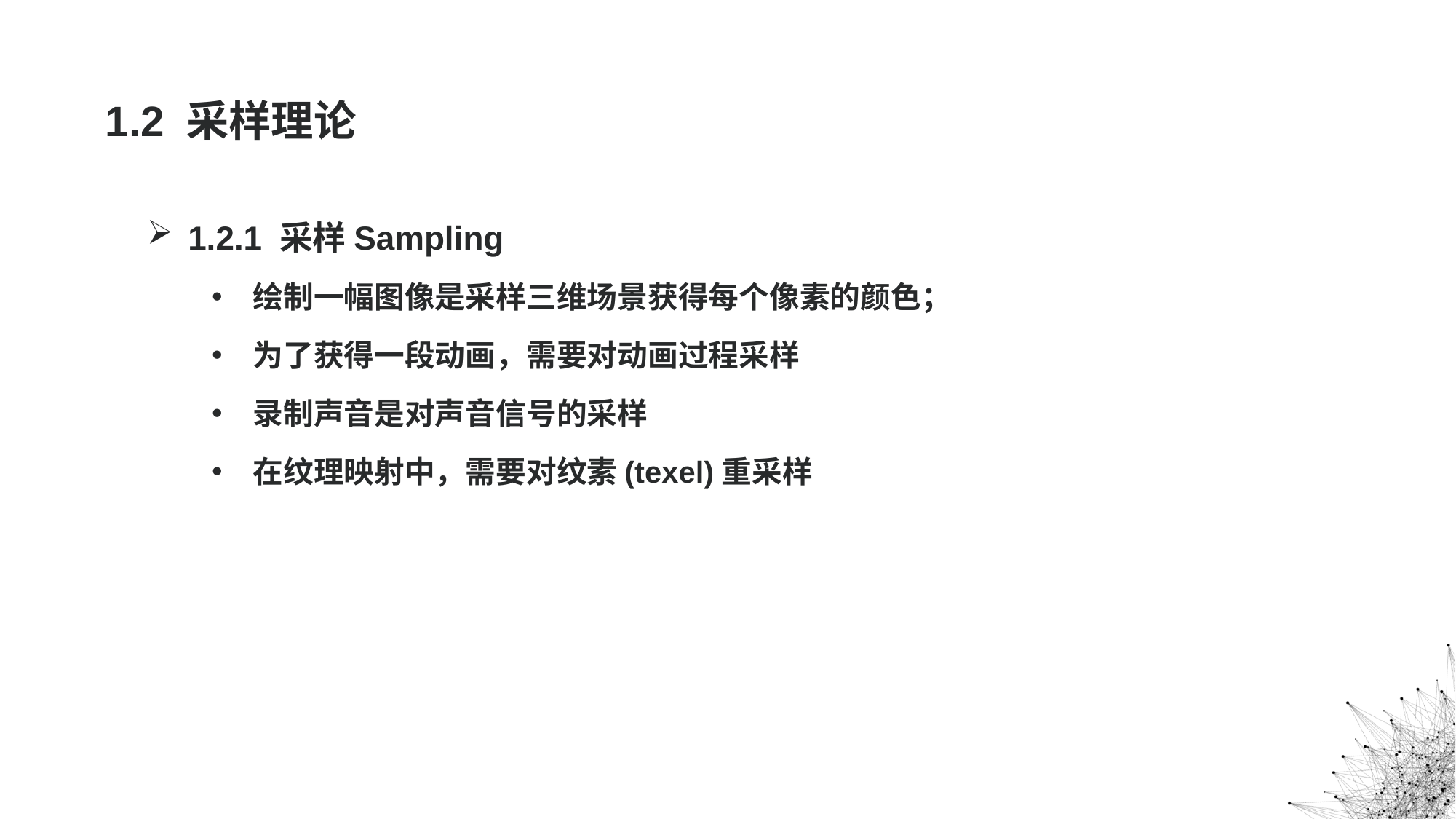

# 1.2 采样理论
1.2.1 采样Sampling
绘制一幅图像是采样三维场景获得每个像素的颜色；
为了获得一段动画，需要对动画过程采样
录制声音是对声音信号的采样
在纹理映射中，需要对纹素(texel)重采样